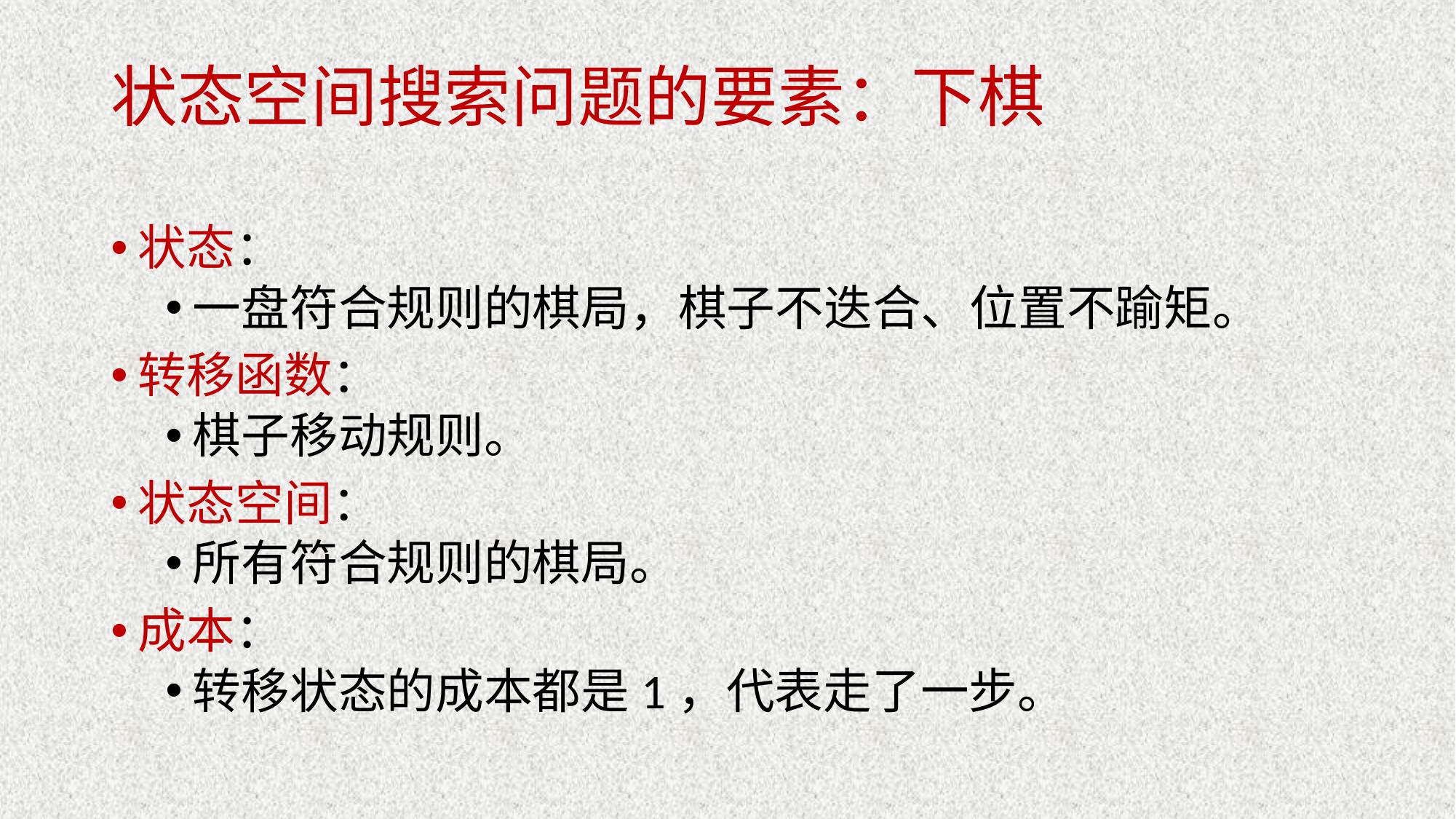

# 状态空间搜索问题的要素：下棋
状态：
一盘符合规则的棋局，棋子不迭合、位置不踰矩。
转移函数：
棋子移动规则。
状态空间：
所有符合规则的棋局。
成本：
转移状态的成本都是1，代表走了一步。